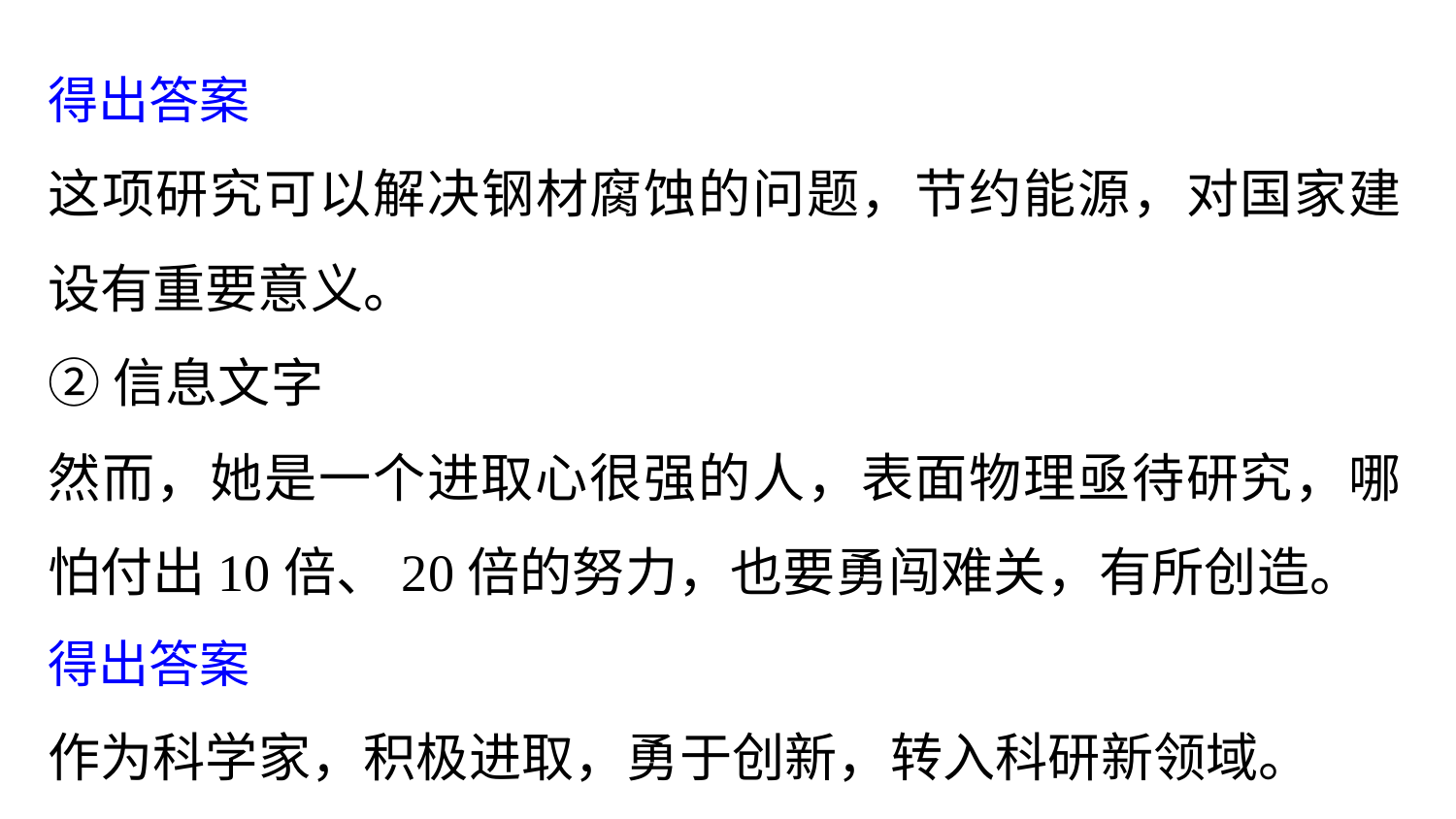

得出答案
这项研究可以解决钢材腐蚀的问题，节约能源，对国家建设有重要意义。
②信息文字
然而，她是一个进取心很强的人，表面物理亟待研究，哪怕付出10倍、20倍的努力，也要勇闯难关，有所创造。
得出答案
作为科学家，积极进取，勇于创新，转入科研新领域。